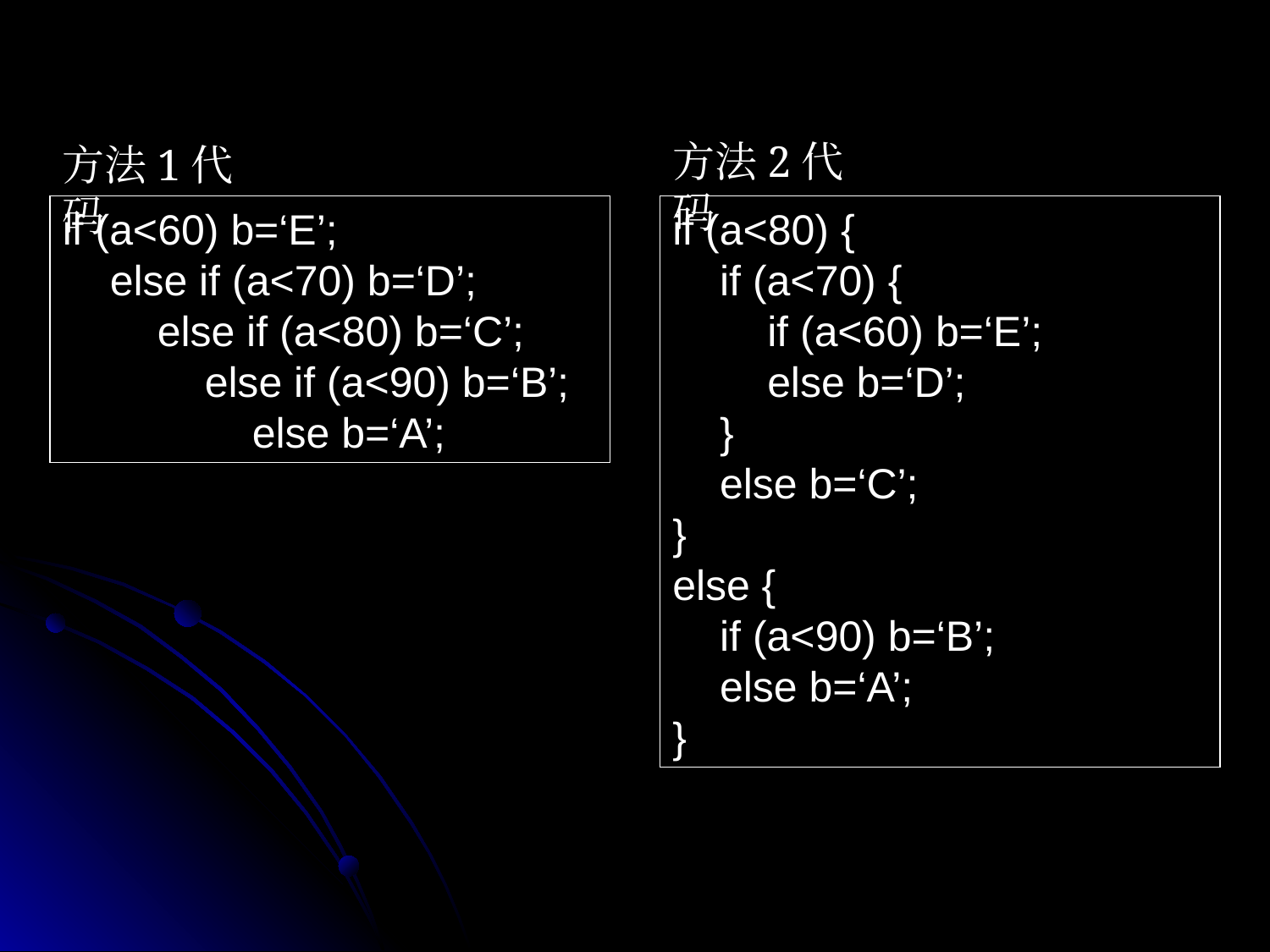

方法2代码
方法1代码
if (a<60) b=‘E’;
    else if (a<70) b=‘D’;
        else if (a<80) b=‘C’;
            else if (a<90) b=‘B’;
                else b=‘A’;
if (a<80) {
    if (a<70) {
        if (a<60) b=‘E’;
        else b=‘D’;
    }
    else b=‘C’;
}
else {
    if (a<90) b=‘B’;
    else b=‘A’;
}